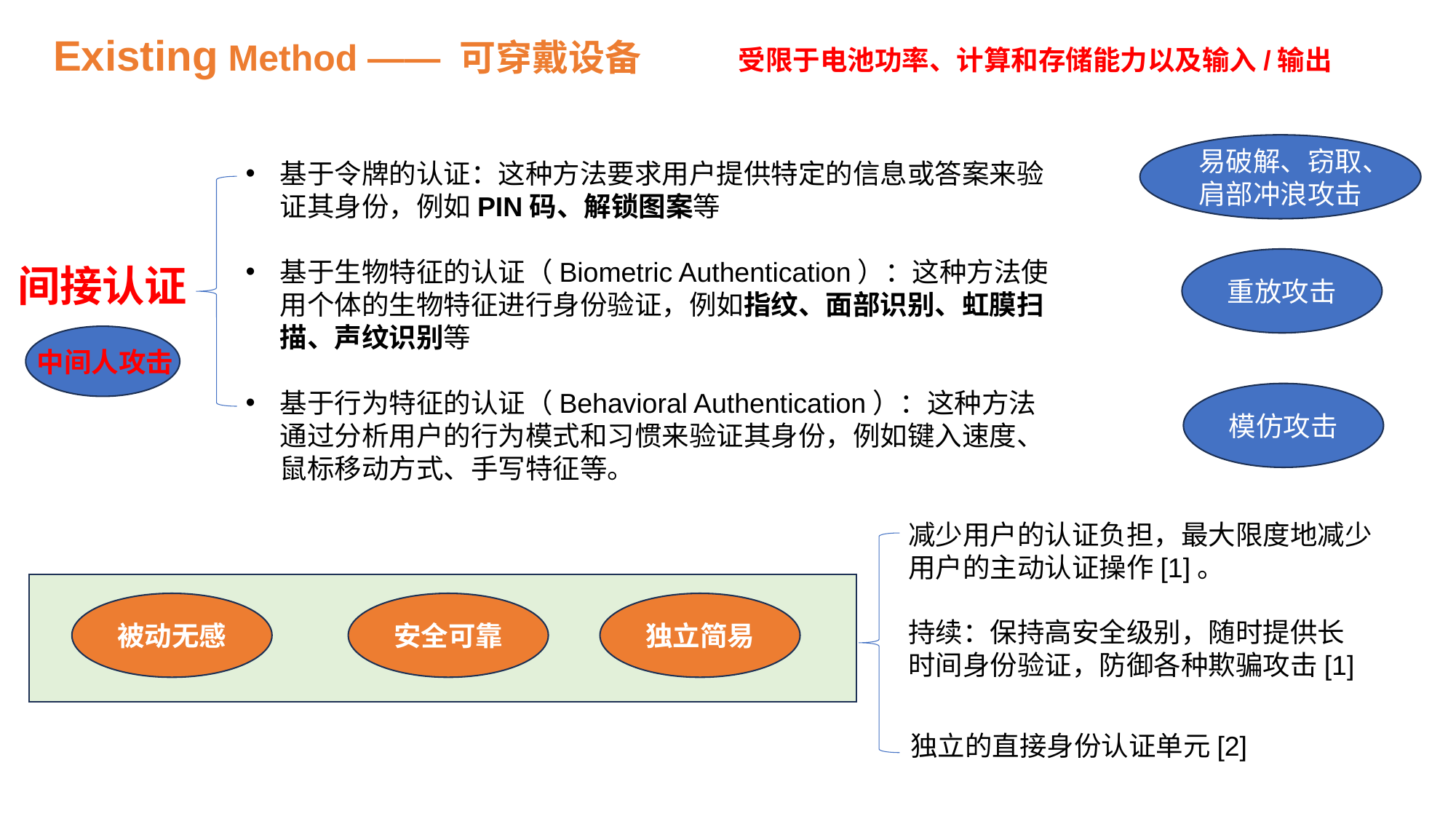

Existing Method —— 可穿戴设备
受限于电池功率、计算和存储能力以及输入/输出
易破解、窃取、肩部冲浪攻击
基于令牌的认证：这种方法要求用户提供特定的信息或答案来验证其身份，例如PIN码、解锁图案等

基于生物特征的认证（Biometric Authentication）：这种方法使用个体的生物特征进行身份验证，例如指纹、面部识别、虹膜扫描、声纹识别等

基于行为特征的认证（Behavioral Authentication）：这种方法通过分析用户的行为模式和习惯来验证其身份，例如键入速度、鼠标移动方式、手写特征等。

重放攻击
间接认证

中间人攻击
模仿攻击
减少用户的认证负担，最大限度地减少用户的主动认证操作[1]。

被动无感
安全可靠
独立简易
持续：保持高安全级别，随时提供长时间身份验证，防御各种欺骗攻击[1]
独立的直接身份认证单元[2]